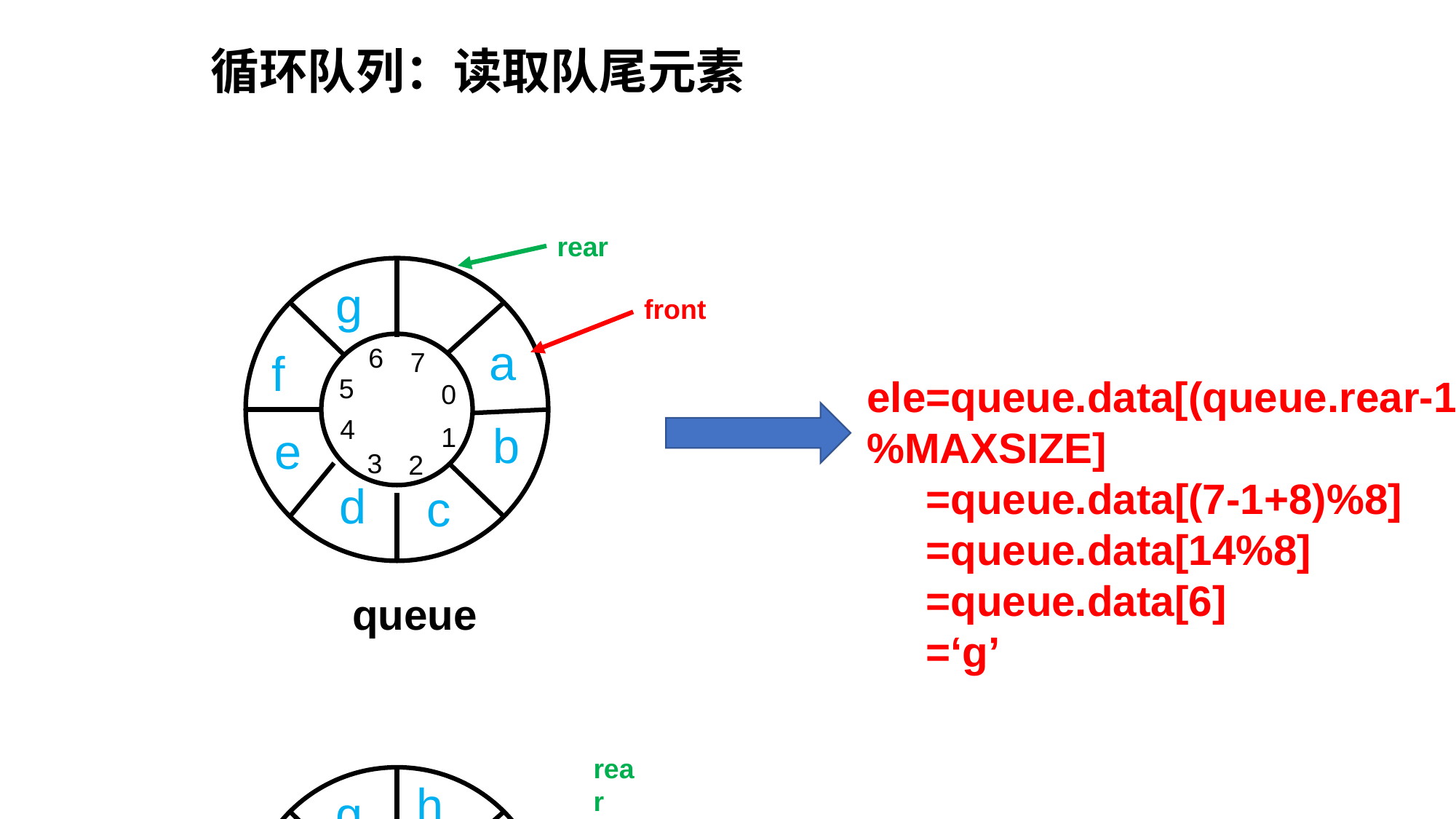

循环队列：读取队尾元素
rear

g
front
a
6
f
7

ele=queue.data[(queue.rear-1+MAXSIZE)%MAXSIZE]
     =queue.data[(7-1+8)%8]
     =queue.data[14%8]
     =queue.data[6]
     =‘g’
5
0
4
b
1
e
3
2
d
c
queue
rear

h
g

6
f
7
ele=queue.data[(queue.rear-1+MAXSIZE)%MAXSIZE]
     =queue.data[(0-1+8)%8]
     =queue.data[7%8]
     =queue.data[7]
     =‘h’
5
0
4
1
e
3
2
front
queue
这个解释了为什么不能是队尾指针直接减一了，而是要进行取余操作